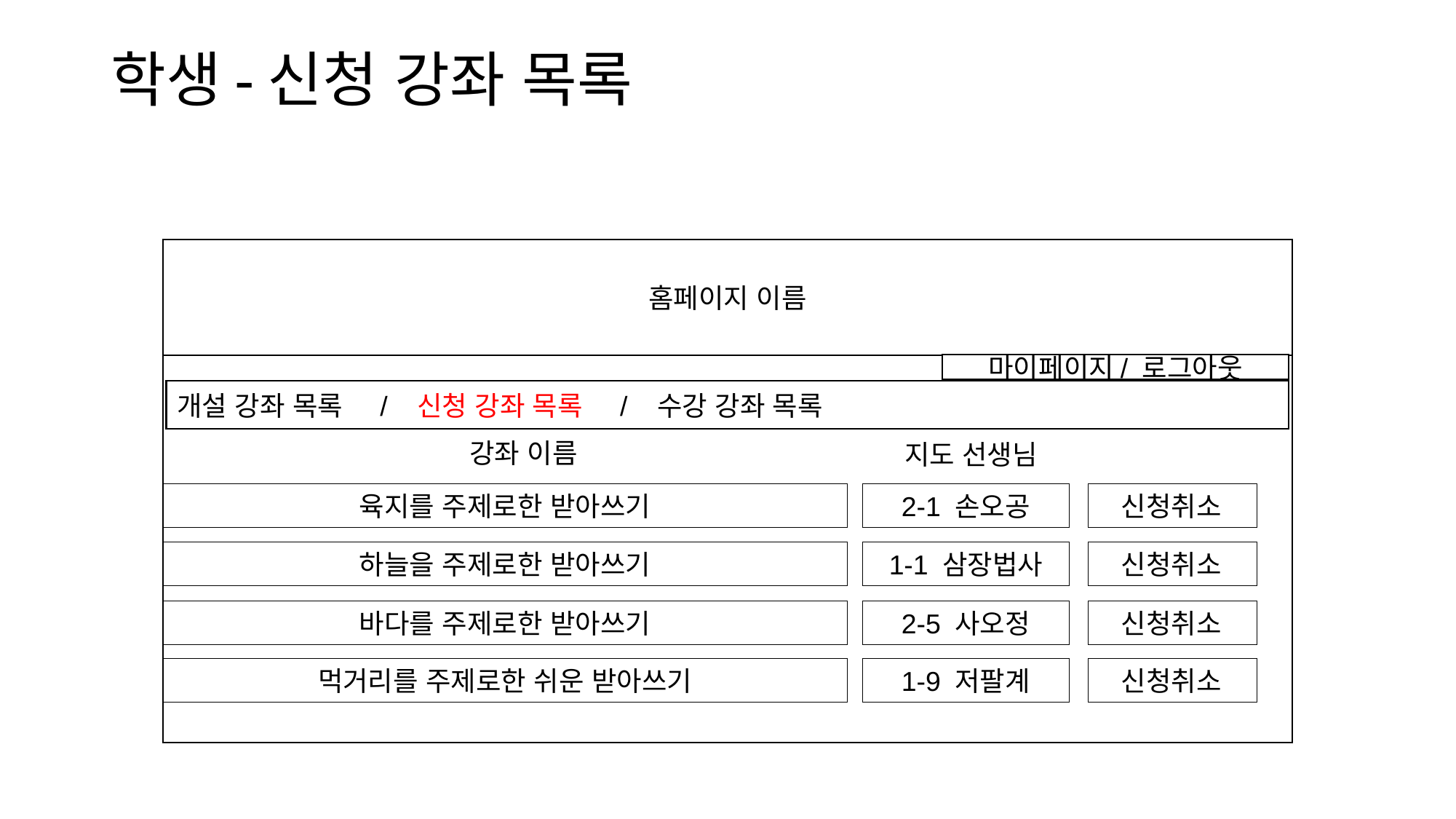

# 학생-신청 강좌 목록

홈페이지 이름
개설 강좌 목록    /   신청 강좌 목록    /   수강 강좌 목록
 강좌 이름
 지도 선생님
육지를 주제로한 받아쓰기
2-1 손오공
  신청취소
하늘을 주제로한 받아쓰기
1-1 삼장법사
  신청취소
바다를 주제로한 받아쓰기
2-5 사오정
  신청취소
먹거리를 주제로한 쉬운 받아쓰기
1-9 저팔계
  신청취소
마이페이지/ 로그아웃